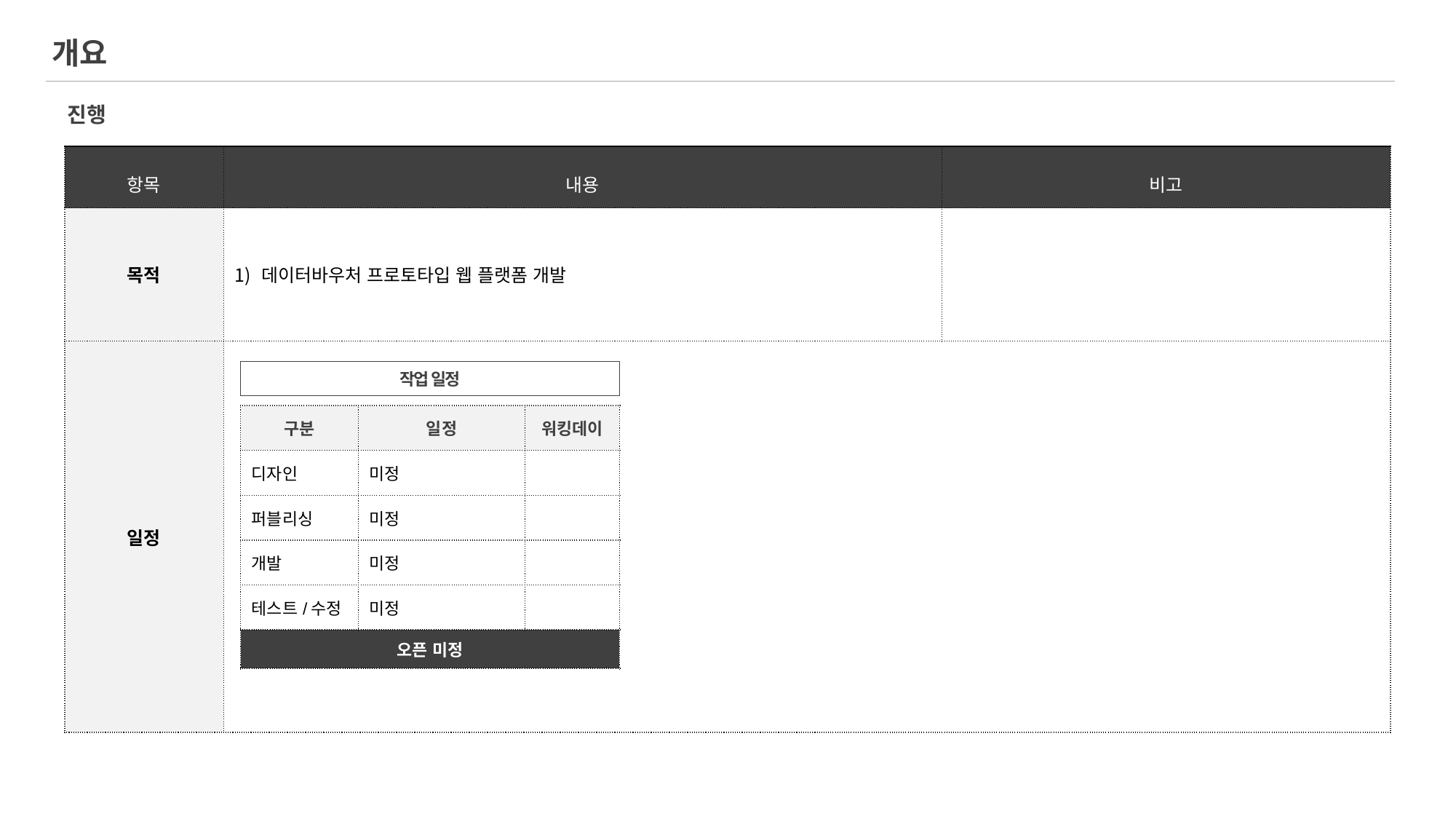

개요
진행
| 항목 | 내용 | 비고 |
| --- | --- | --- |
| 목적 | 데이터바우처 프로토타입 웹 플랫폼 개발 |  |
| 일정 |  |  |
작업 일정
| 구분 | 일정 | 워킹데이 |
| --- | --- | --- |
| 디자인 | 미정 |  |
| 퍼블리싱 | 미정 |  |
| 개발 | 미정 |  |
| 테스트/수정 | 미정 |  |
| 오픈 미정 |  |  |